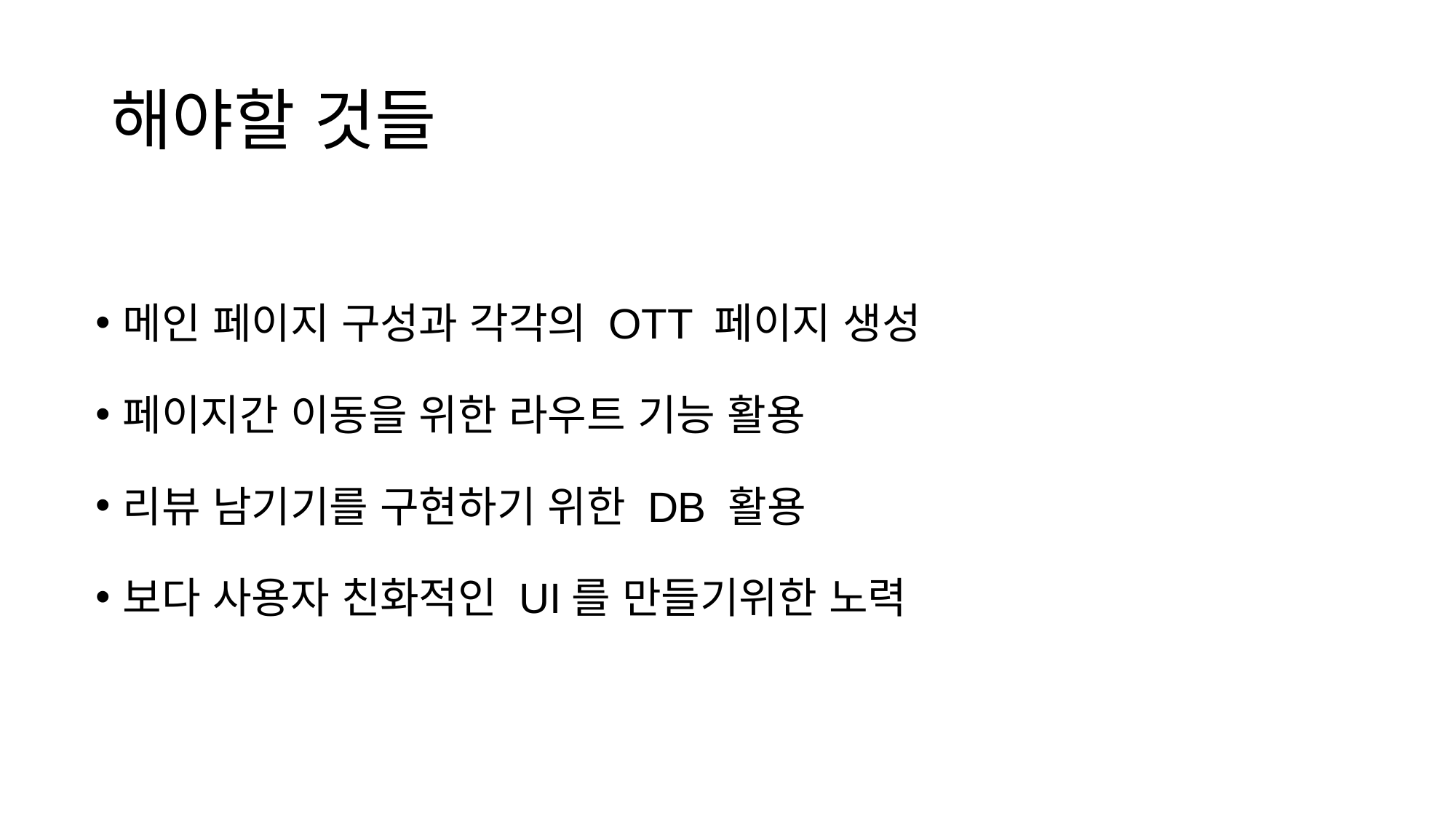

# 해야할 것들

메인 페이지 구성과 각각의 OTT 페이지 생성
페이지간 이동을 위한 라우트 기능 활용
리뷰 남기기를 구현하기 위한 DB 활용
보다 사용자 친화적인 UI를 만들기위한 노력